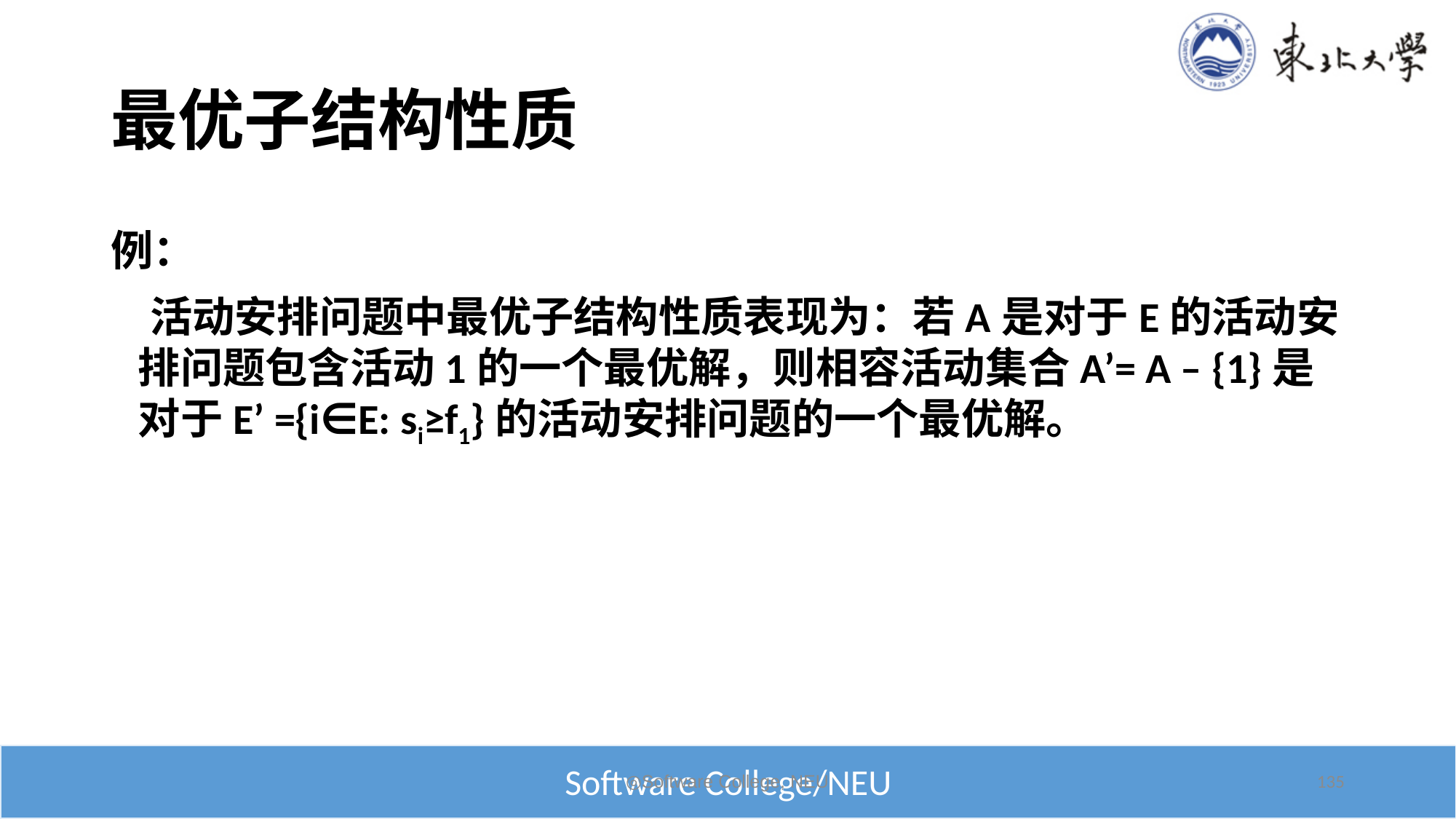

# 最优子结构性质
例：
   活动安排问题中最优子结构性质表现为：若A是对于E的活动安排问题包含活动1的一个最优解，则相容活动集合A’= A – {1}是对于E’ ={i∈E: si≥f1}的活动安排问题的一个最优解。
◎Software College, NEU
135